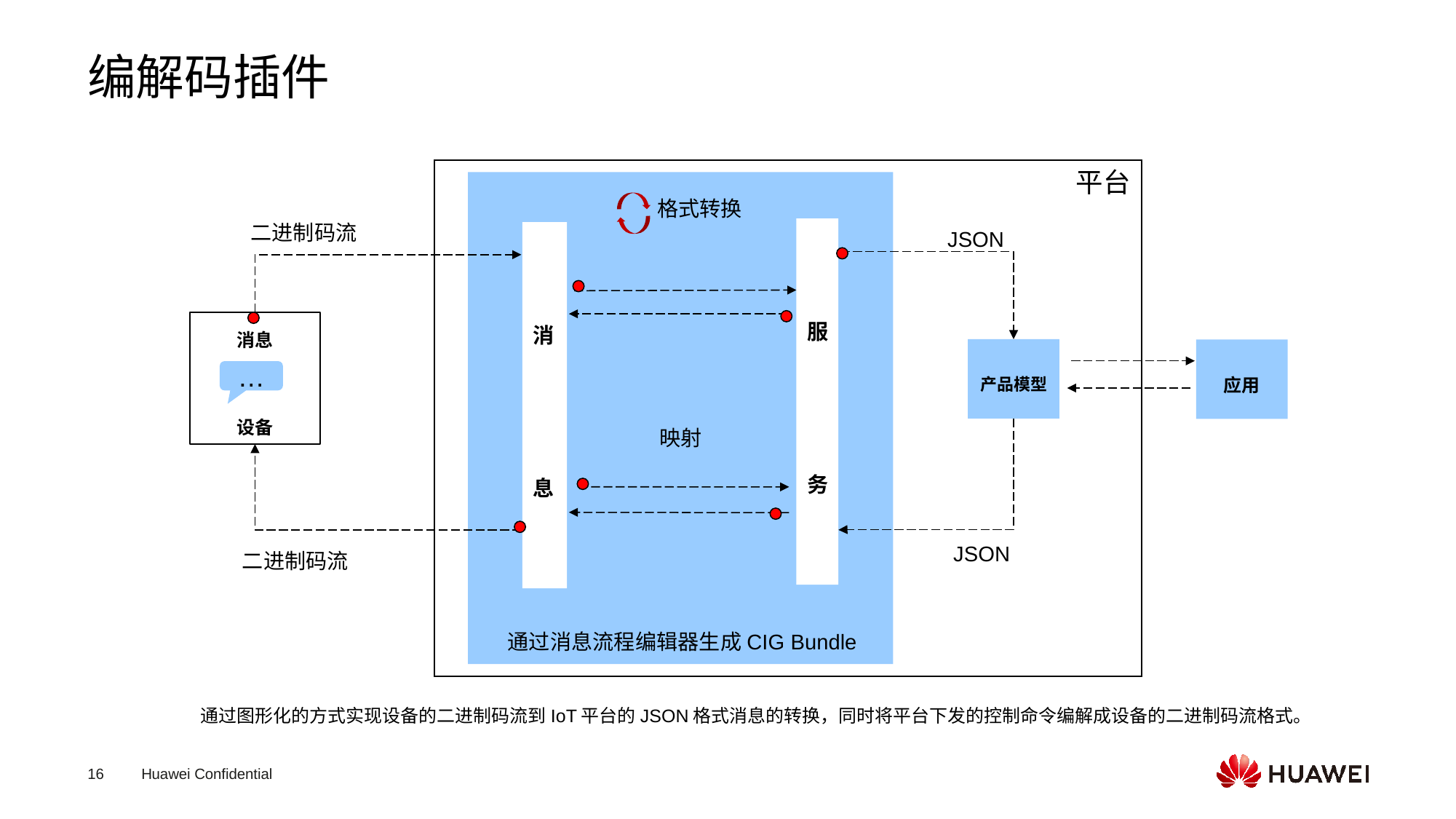

# 编解码插件
平台

       格式转换

映射

     通过消息流程编辑器生成CIG Bundle

二进制码流

服

务
JSON

消

息
消息

设备
…
产品模型
应用
JSON
二进制码流

通过图形化的方式实现设备的二进制码流到IoT平台的JSON格式消息的转换，同时将平台下发的控制命令编解成设备的二进制码流格式。